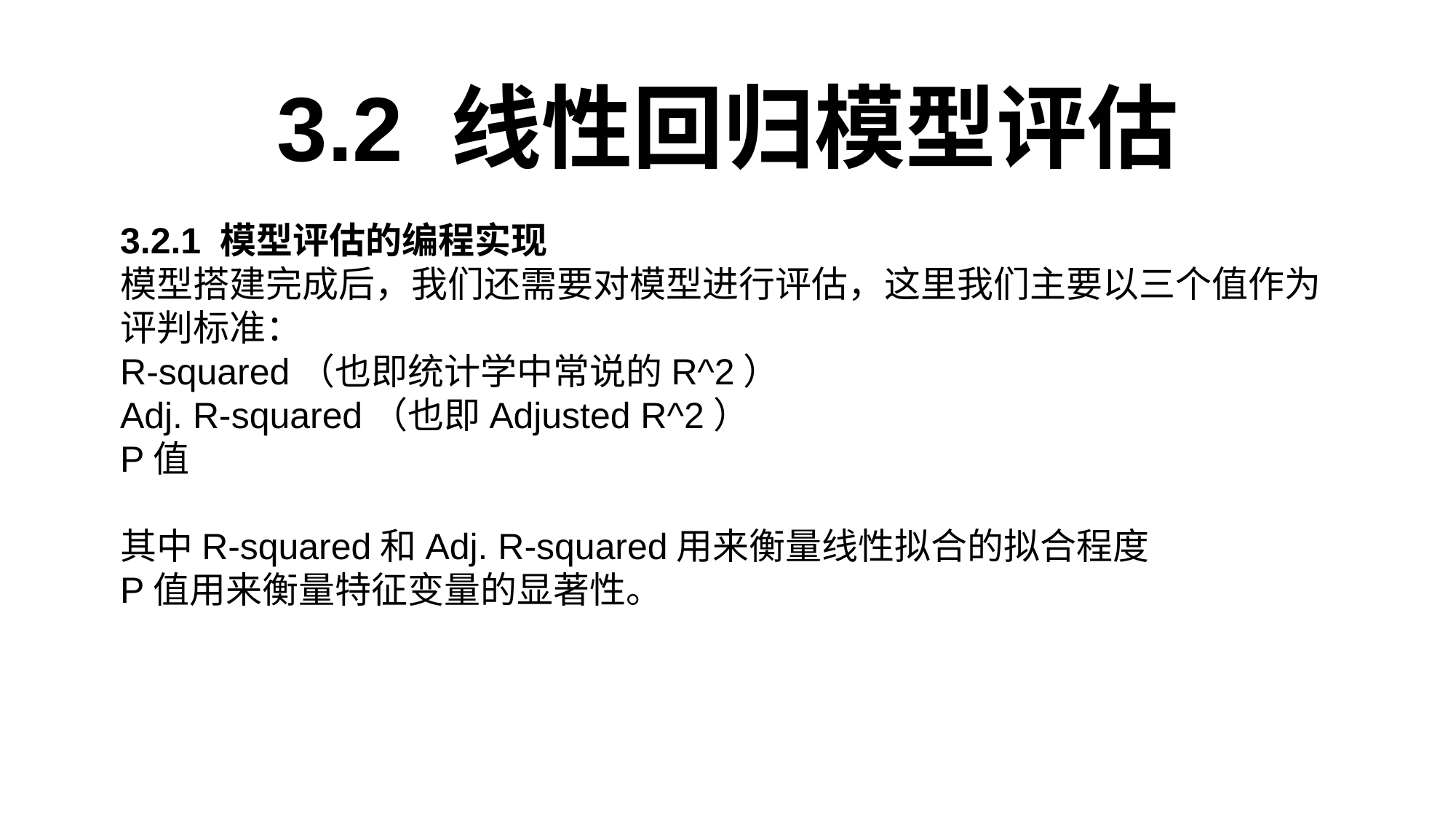

3.2 线性回归模型评估
3.2.1 模型评估的编程实现
模型搭建完成后，我们还需要对模型进行评估，这里我们主要以三个值作为评判标准：
R-squared（也即统计学中常说的R^2）
Adj. R-squared（也即Adjusted R^2）
P值

其中R-squared和Adj. R-squared用来衡量线性拟合的拟合程度
P值用来衡量特征变量的显著性。